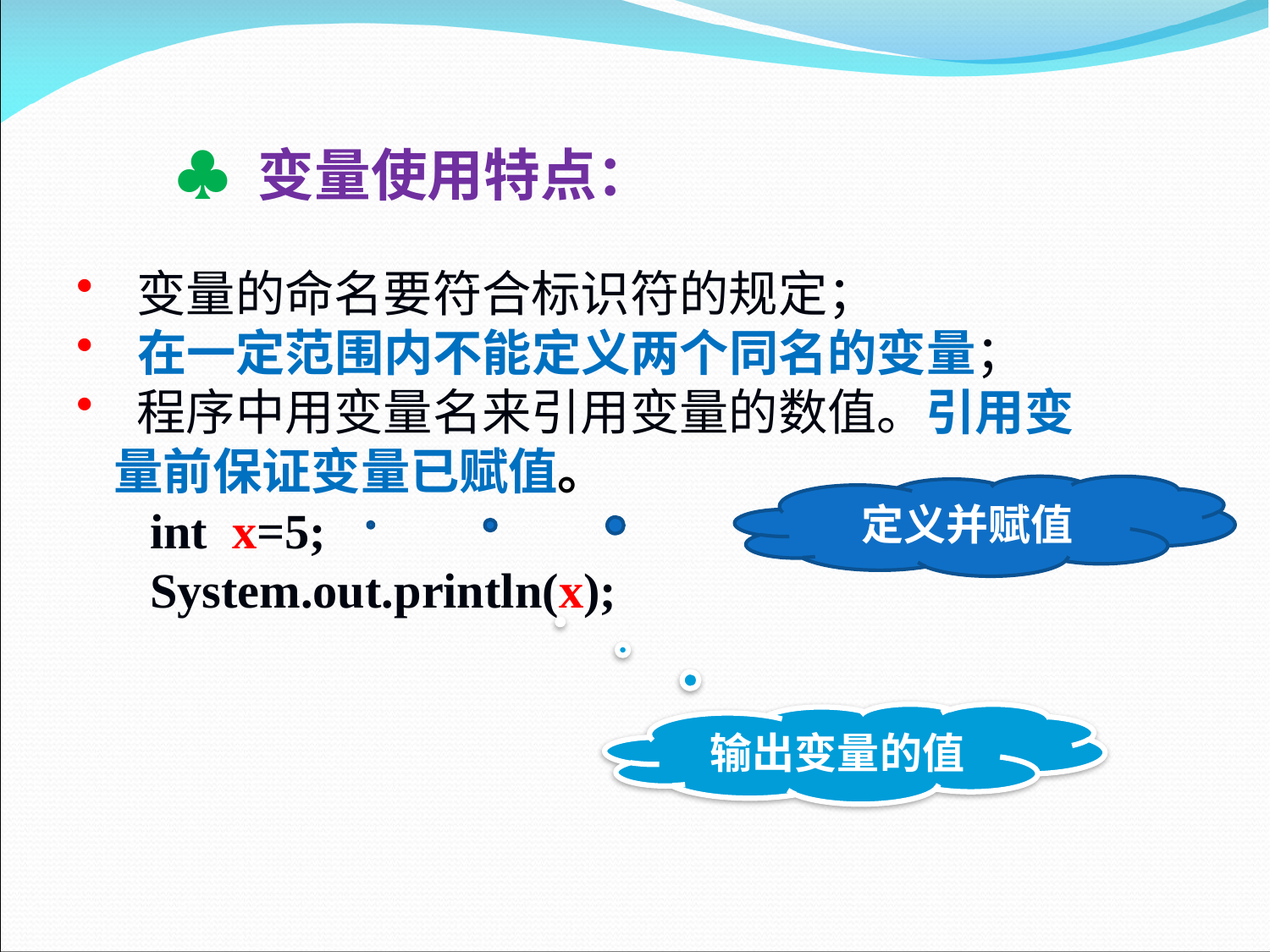

# ♣ 变量使用特点：
 变量的命名要符合标识符的规定；
 在一定范围内不能定义两个同名的变量；
 程序中用变量名来引用变量的数值。引用变量前保证变量已赋值。
      int  x=5;
      System.out.println(x);

定义并赋值
输出变量的值